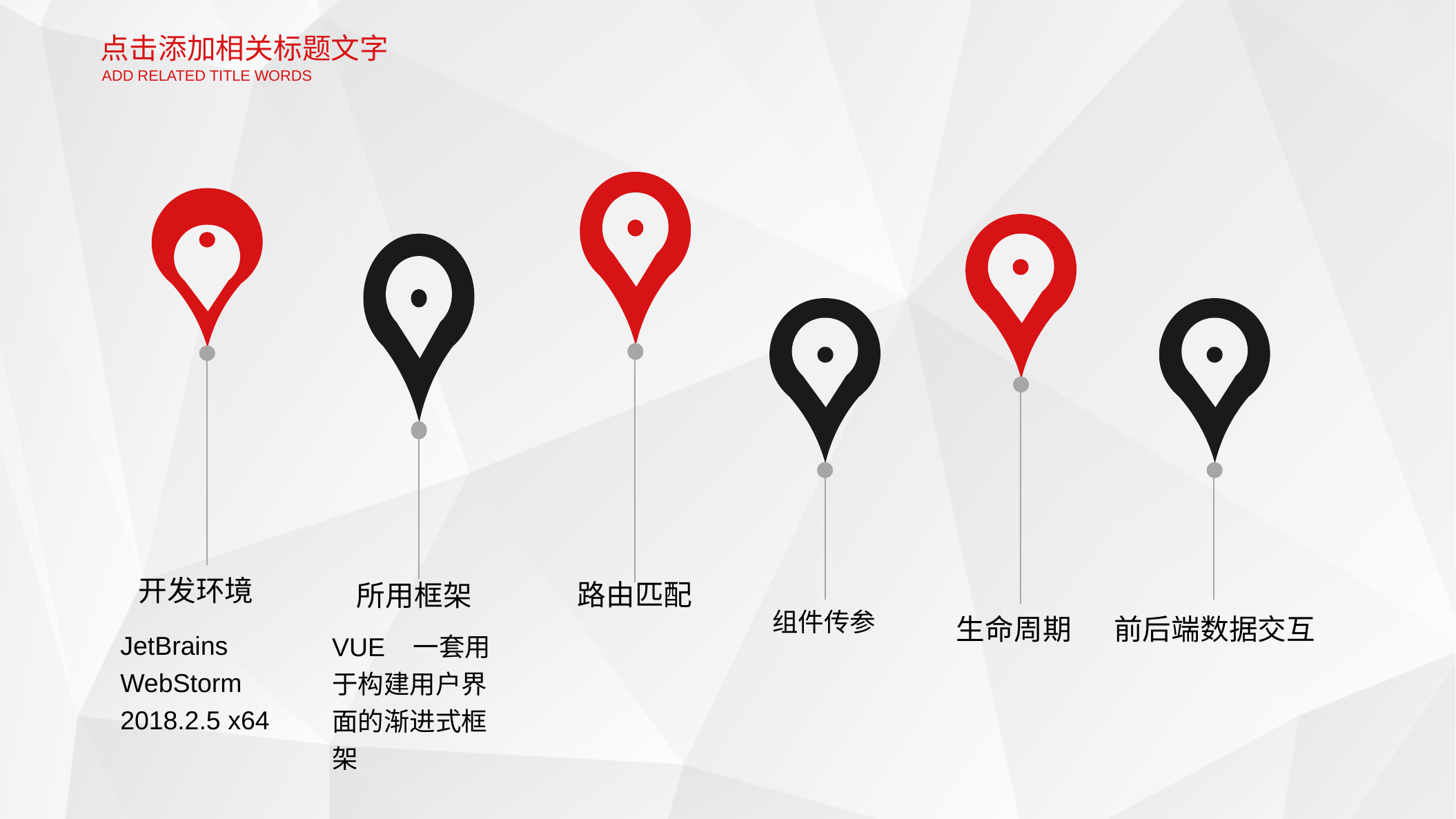

点击添加相关标题文字
ADD RELATED TITLE WORDS

路由匹配

   开发环境
JetBrains WebStorm 2018.2.5 x64

生命周期

  所用框架

VUE   一套用于构建用户界面的渐进式框架

前后端数据交互

   组件传参